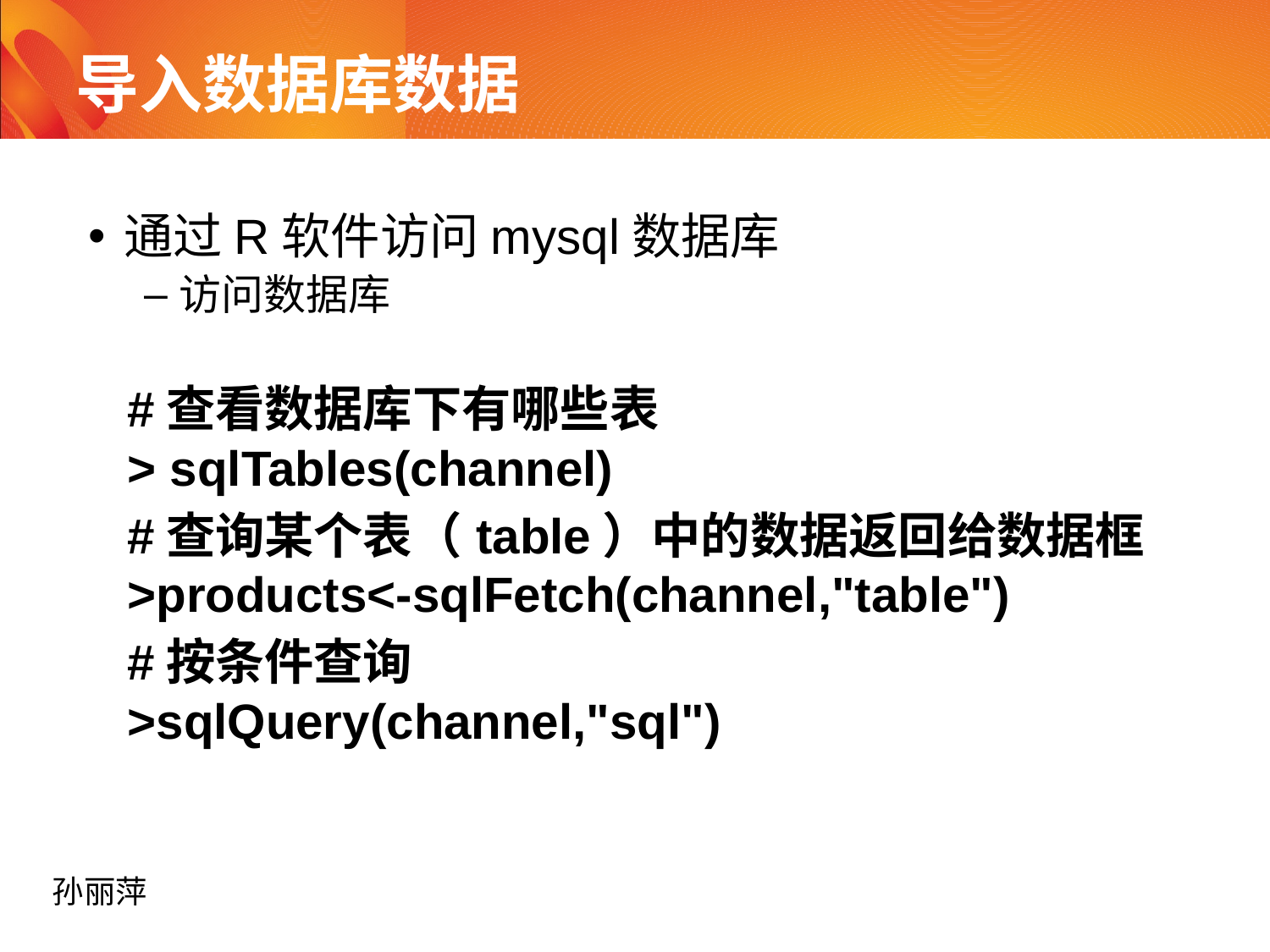

# 导入数据库数据
通过R软件访问mysql数据库
访问数据库

| #查看数据库下有哪些表 > sqlTables(channel) #查询某个表（table）中的数据返回给数据框 >products<-sqlFetch(channel,"table") #按条件查询 >sqlQuery(channel,"sql") |
| --- |
19